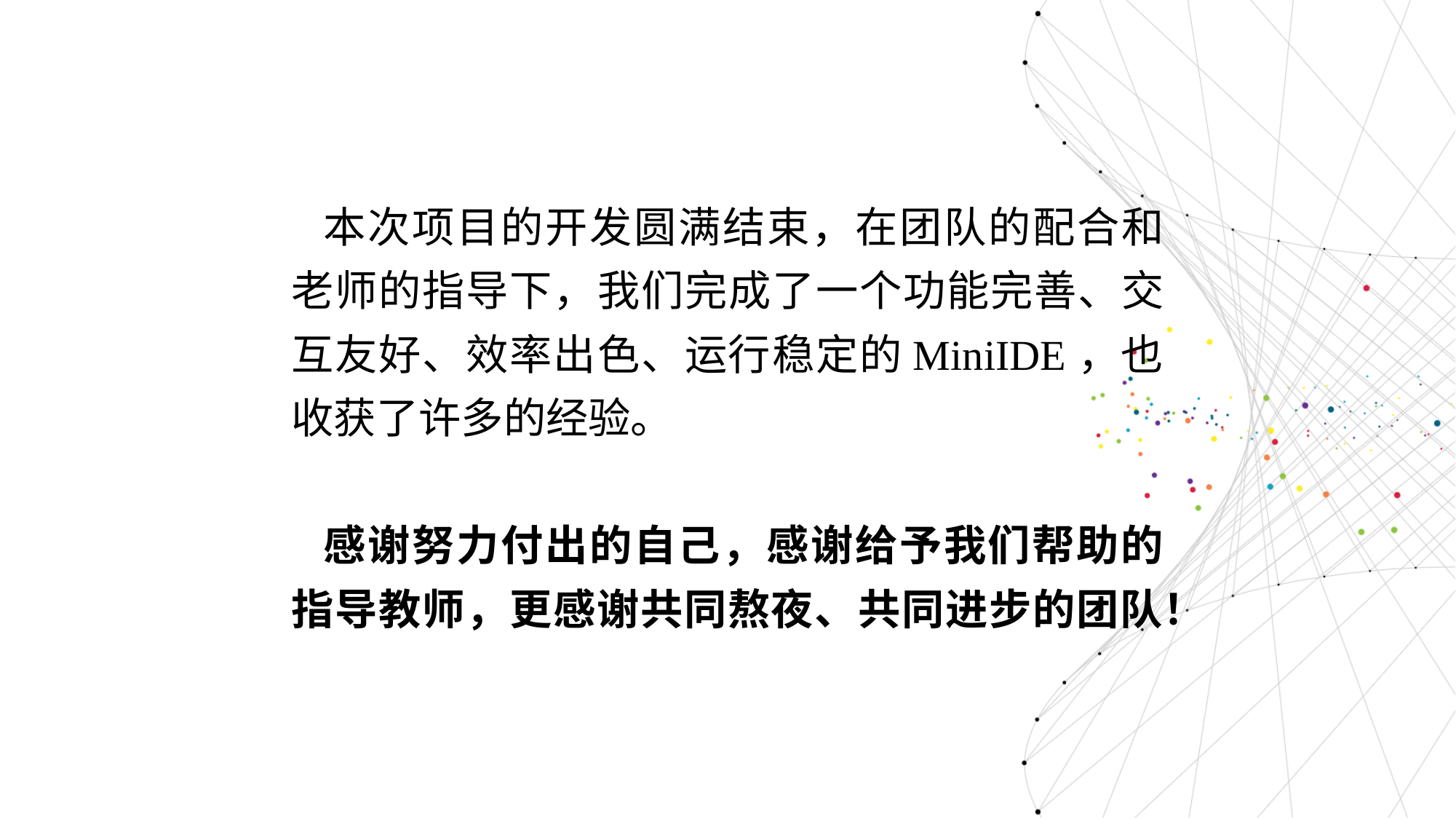

本次项目的开发圆满结束，在团队的配合和老师的指导下，我们完成了一个功能完善、交互友好、效率出色、运行稳定的MiniIDE，也收获了许多的经验。

感谢努力付出的自己，感谢给予我们帮助的指导教师，更感谢共同熬夜、共同进步的团队！